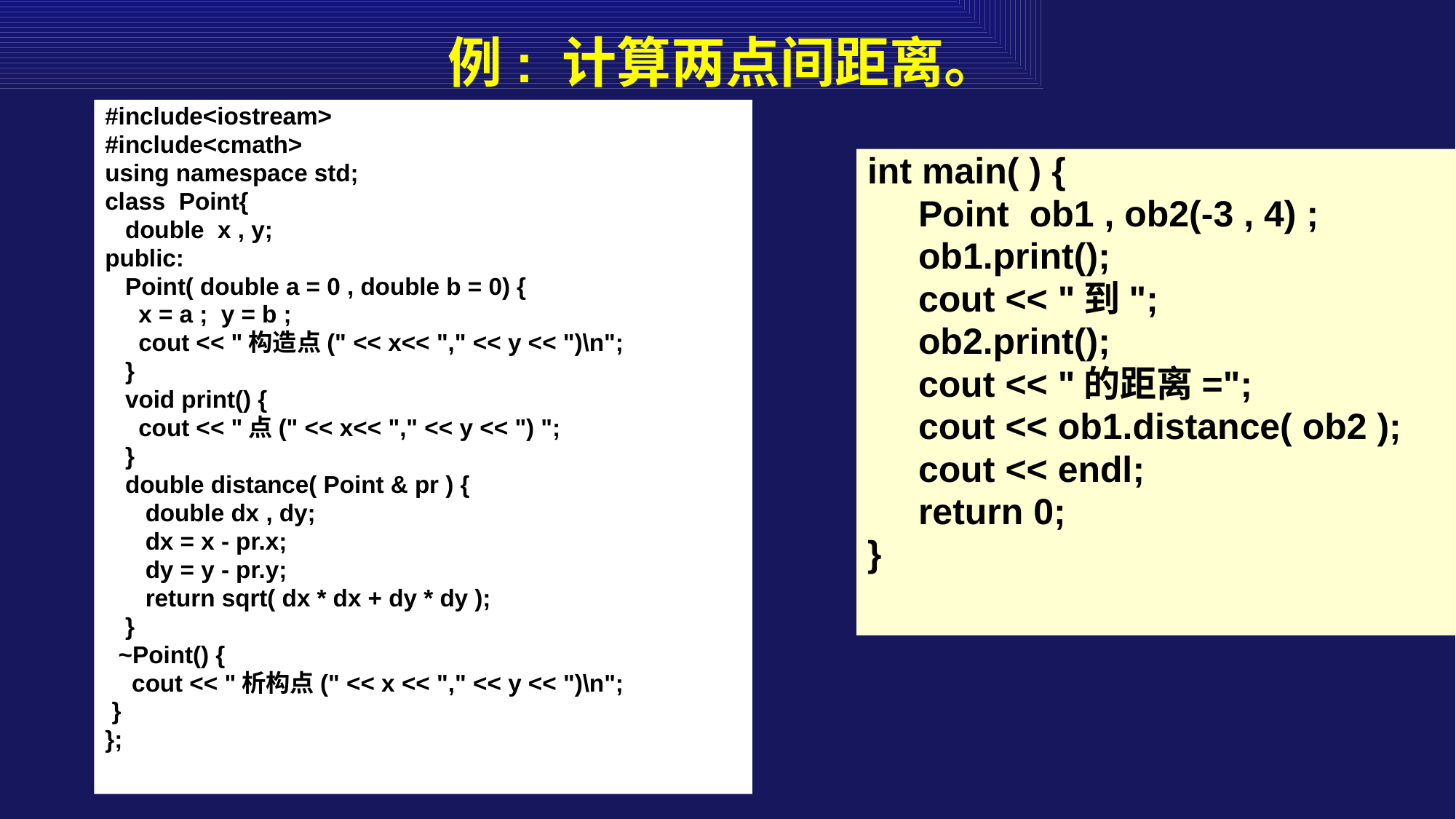

例: 计算两点间距离。
#include<iostream>
#include<cmath>
using namespace std;
class  Point{
   double  x , y;
public:
   Point( double a = 0 , double b = 0) {
     x = a ;  y = b ;
     cout << "构造点(" << x<< "," << y << ")\n";
   }
   void print() {
     cout << "点(" << x<< "," << y << ") ";
   }
   double distance( Point & pr ) {
      double dx , dy;
      dx = x - pr.x;
      dy = y - pr.y;
      return sqrt( dx * dx + dy * dy );
   }
  ~Point() {
    cout << "析构点(" << x << "," << y << ")\n";
 }
};

int main( ) {
     Point  ob1 , ob2(-3 , 4) ;
     ob1.print();
     cout << "到";
     ob2.print();
     cout << "的距离=";
     cout << ob1.distance( ob2 );
     cout << endl;
     return 0;
}